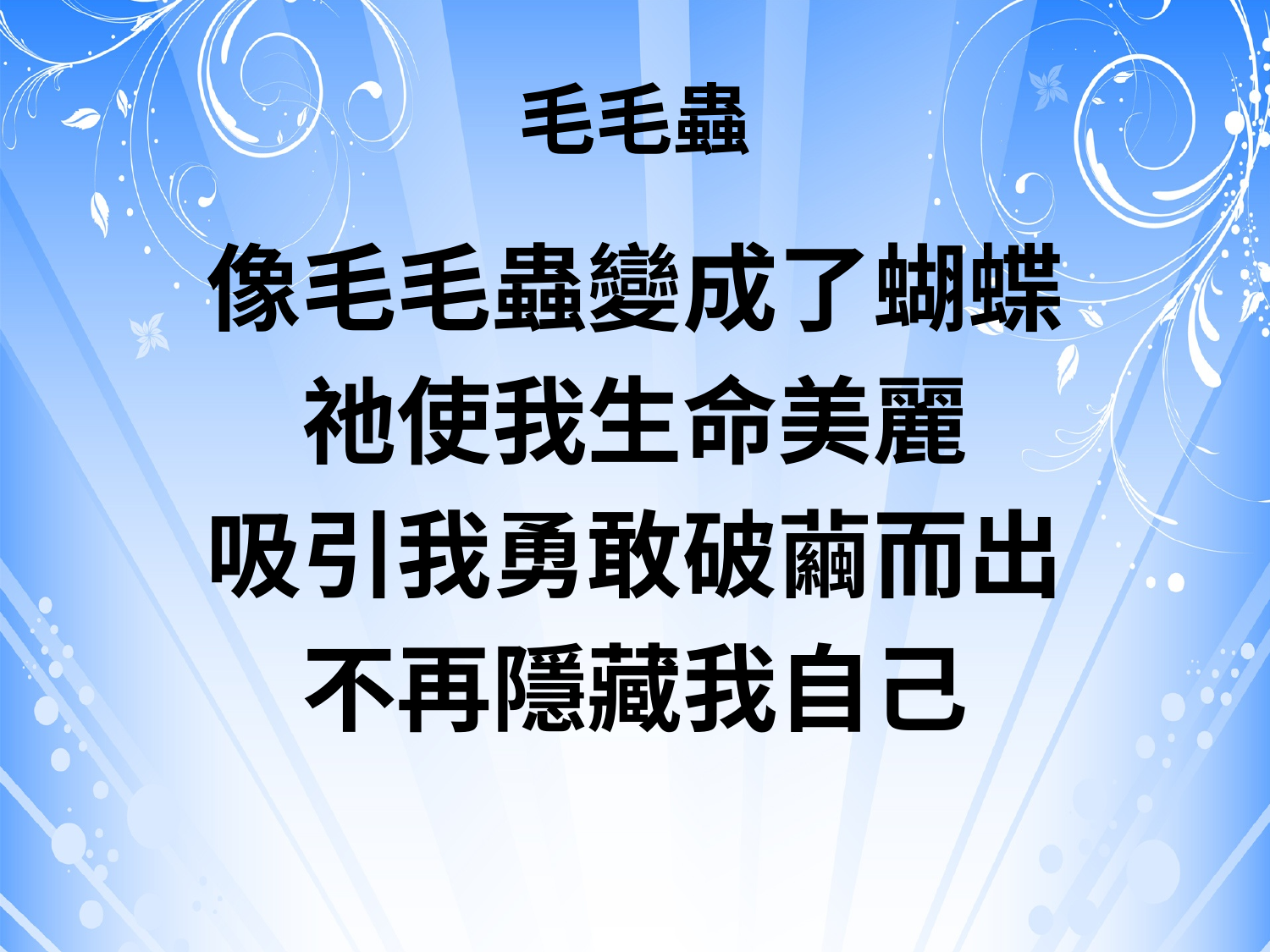

# 毛毛蟲
像毛毛蟲變成了蝴蝶
祂使我生命美麗
吸引我勇敢破繭而出
不再隱藏我自己